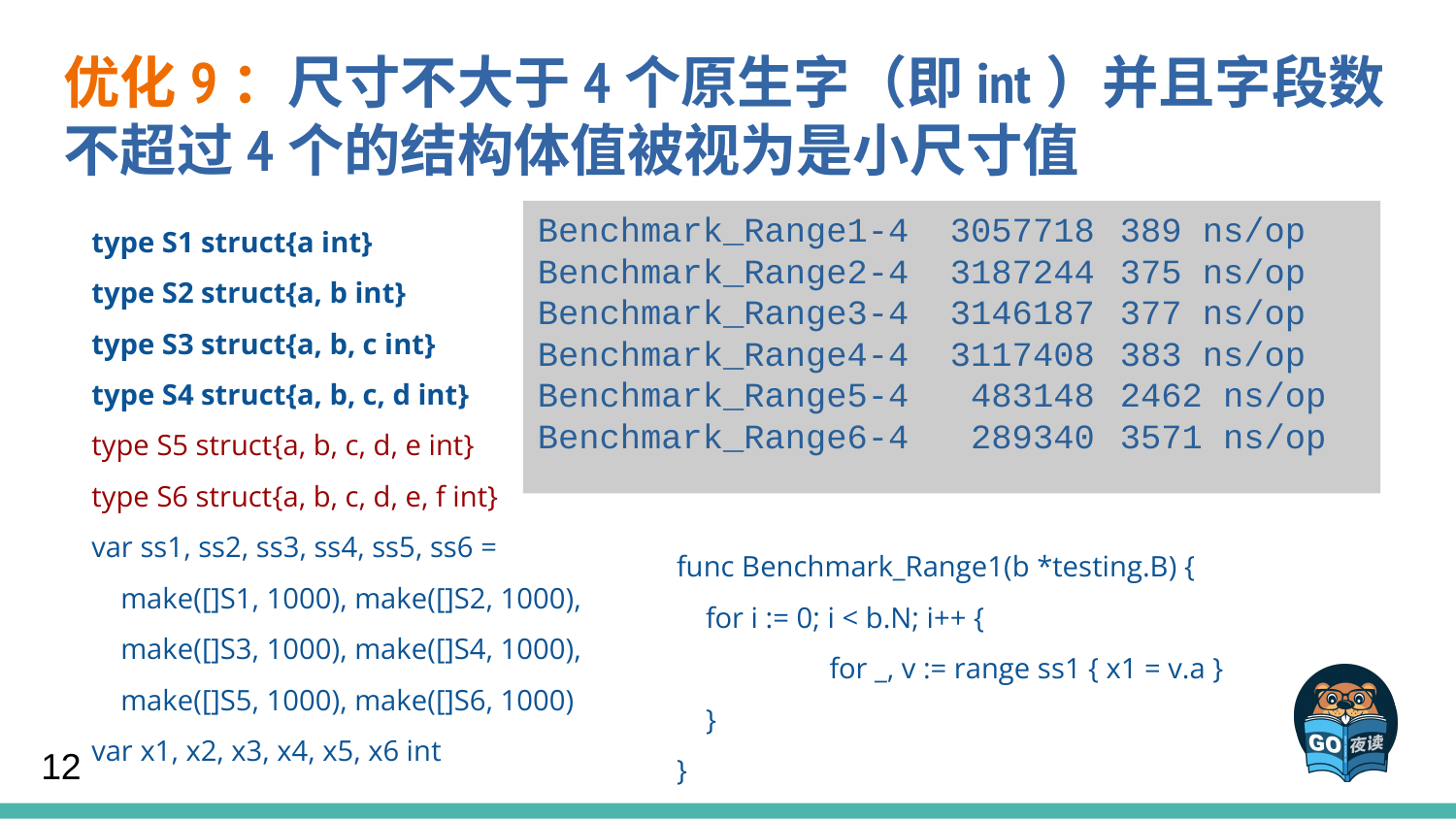

优化9：尺寸不大于4个原生字（即int）并且字段数不超过4个的结构体值被视为是小尺寸值
type S1 struct{a int}
type S2 struct{a, b int}
type S3 struct{a, b, c int}
type S4 struct{a, b, c, d int}
type S5 struct{a, b, c, d, e int}
type S6 struct{a, b, c, d, e, f int}
var ss1, ss2, ss3, ss4, ss5, ss6 =
    make([]S1, 1000), make([]S2, 1000),
    make([]S3, 1000), make([]S4, 1000),
    make([]S5, 1000), make([]S6, 1000)
var x1, x2, x3, x4, x5, x6 int
Benchmark_Range1-4  3057718 	389 ns/op
Benchmark_Range2-4  3187244 	375 ns/op
Benchmark_Range3-4  3146187 	377 ns/op
Benchmark_Range4-4  3117408 	383 ns/op
Benchmark_Range5-4   483148 	2462 ns/op
Benchmark_Range6-4   289340	3571 ns/op
func Benchmark_Range1(b *testing.B) {
    for i := 0; i < b.N; i++ {
   	 for _, v := range ss1 { x1 = v.a }
    }
}
12